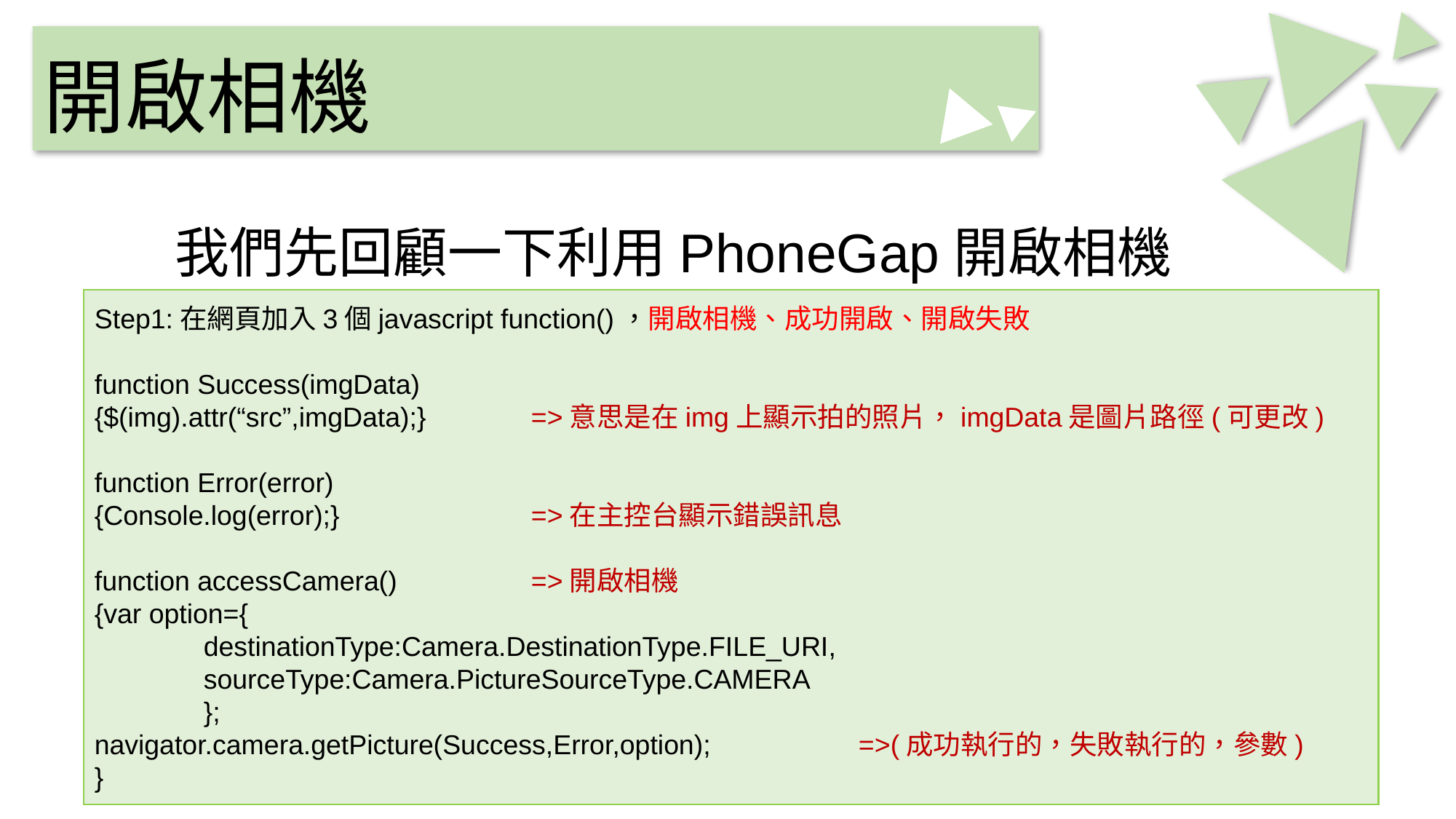

# 開啟相機

我們先回顧一下利用PhoneGap開啟相機
Step1:在網頁加入3個javascript function()，開啟相機、成功開啟、開啟失敗

function Success(imgData)
{$(img).attr(“src”,imgData);}	=>意思是在img上顯示拍的照片，imgData是圖片路徑(可更改)

function Error(error)
{Console.log(error);}		=>在主控台顯示錯誤訊息

function accessCamera()		=>開啟相機
{var option={
	destinationType:Camera.DestinationType.FILE_URI,
	sourceType:Camera.PictureSourceType.CAMERA
	};
navigator.camera.getPicture(Success,Error,option);		=>(成功執行的，失敗執行的，參數)
}